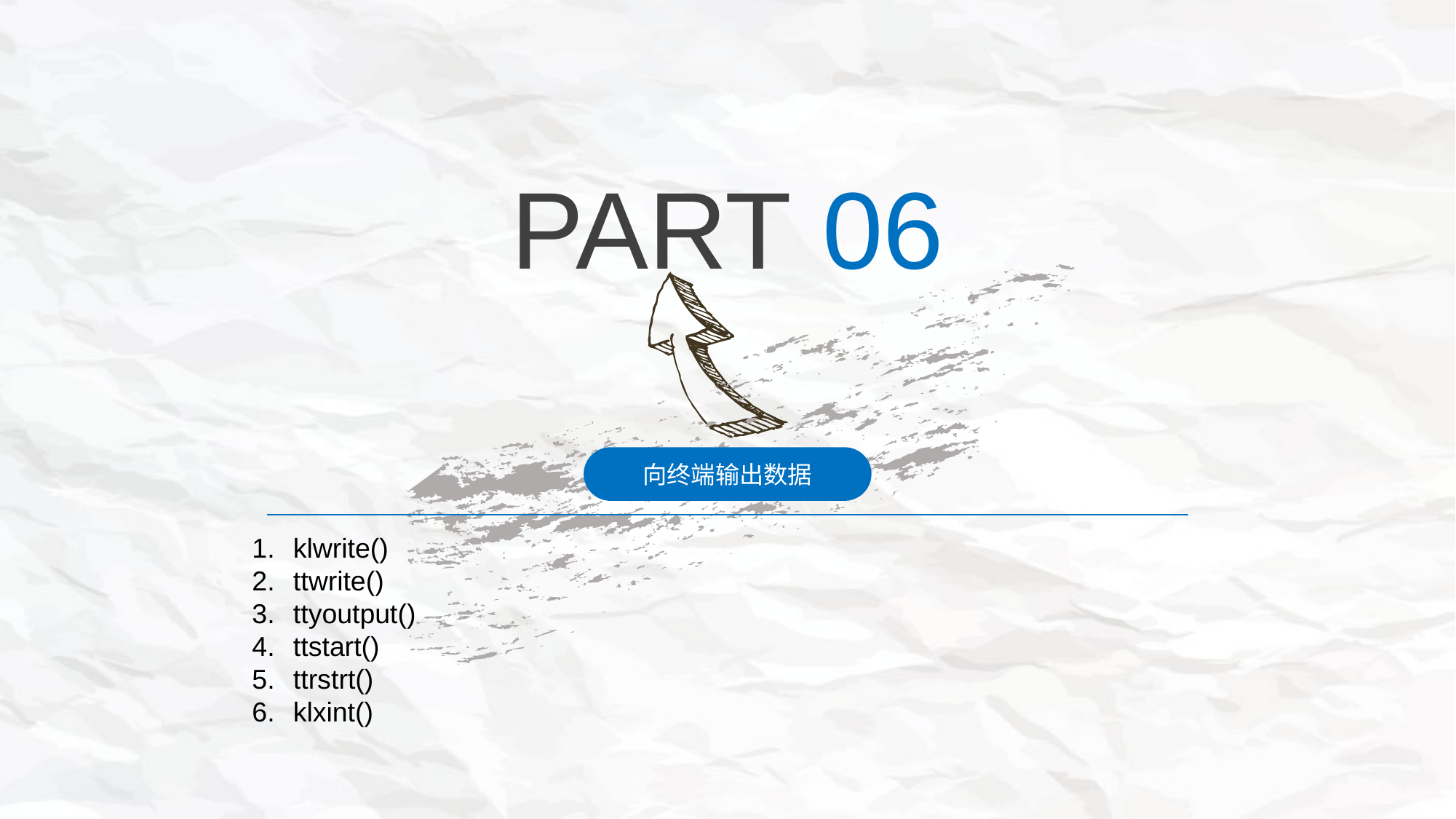

PART 06

向终端输出数据
klwrite()
ttwrite()
ttyoutput()
ttstart()
ttrstrt()
klxint()